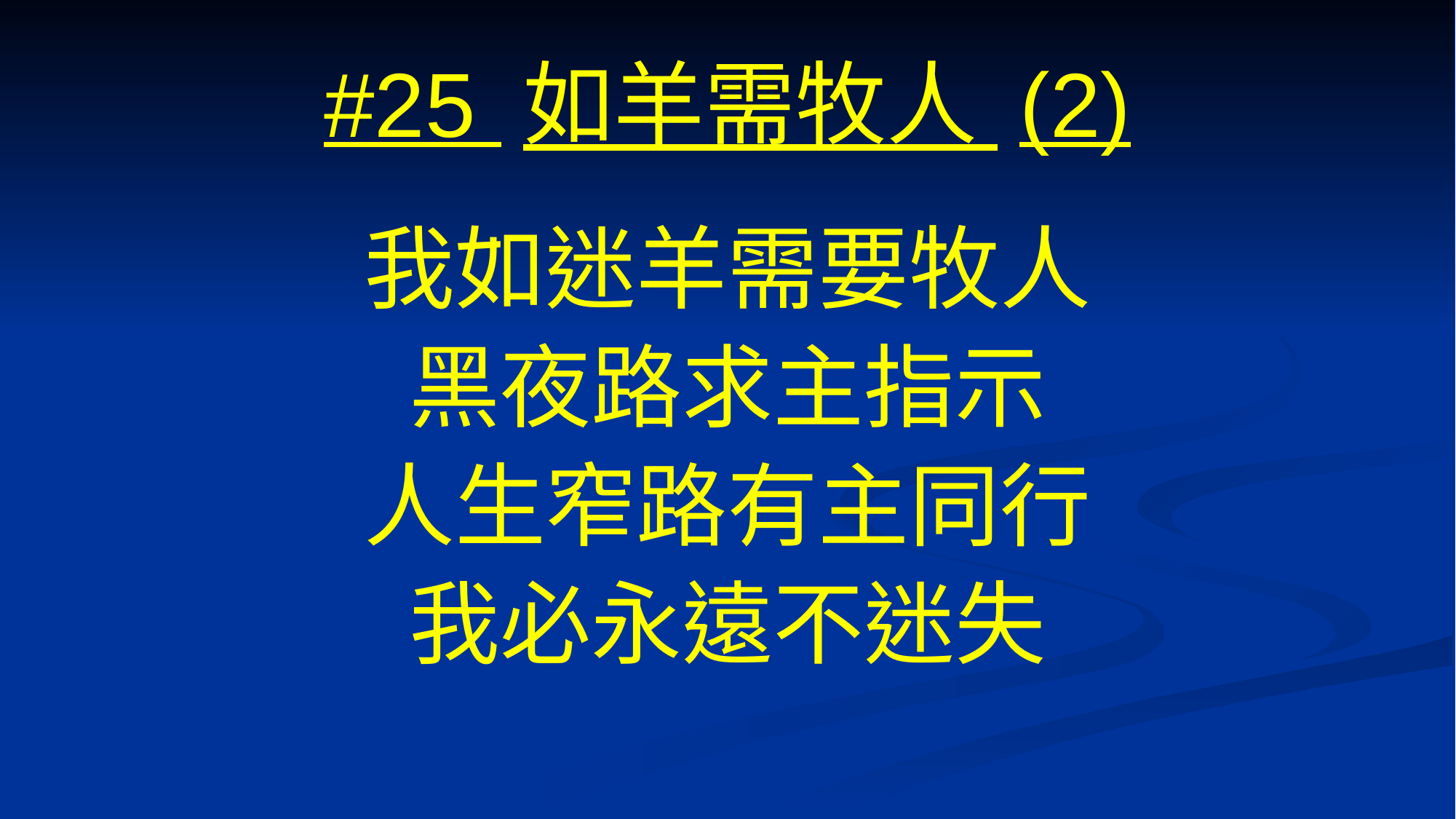

# #25 如羊需牧人 (2)
我如迷羊需要牧人
黑夜路求主指示
人生窄路有主同行
我必永遠不迷失